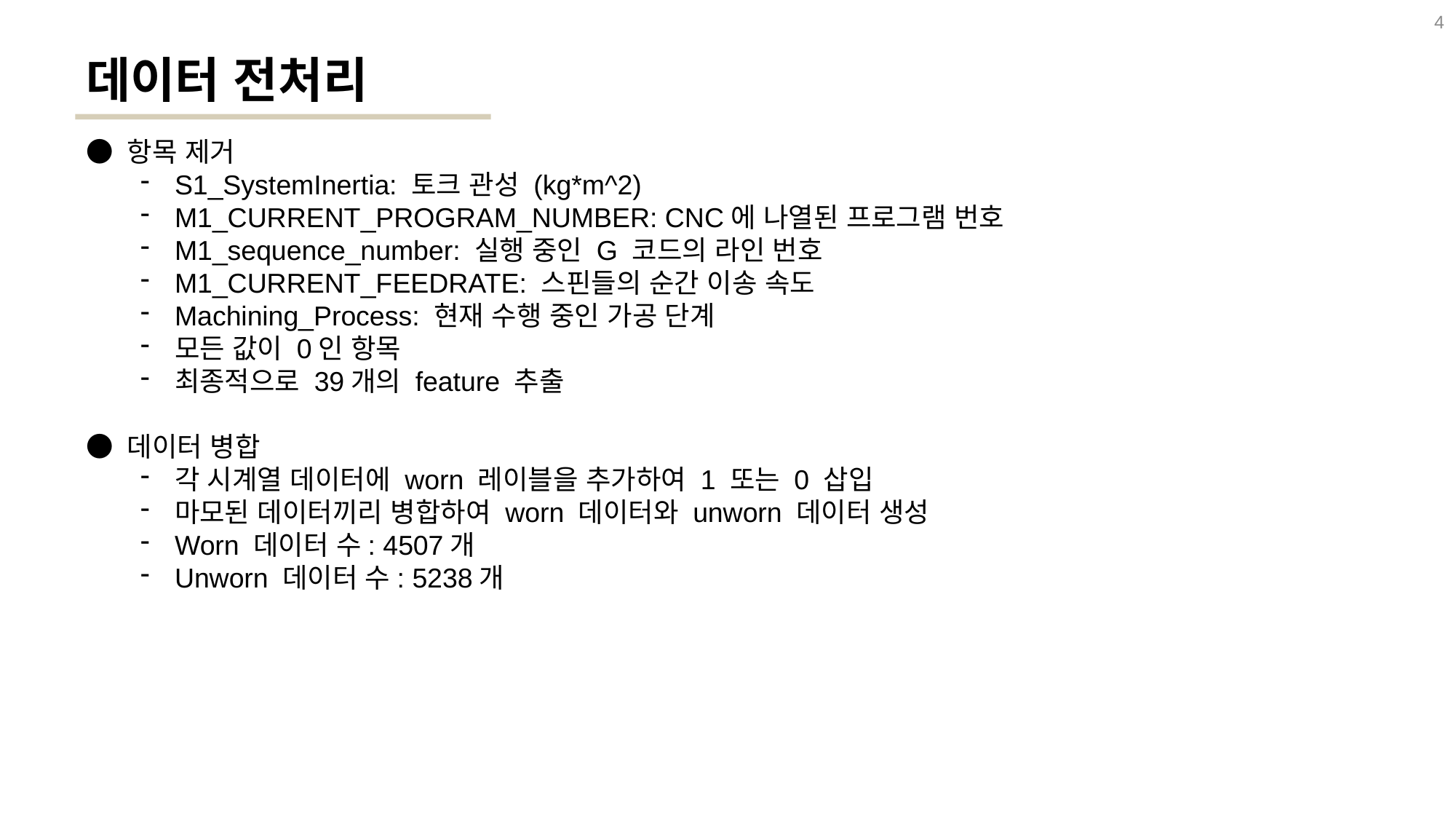

4
데이터 전처리

● 항목 제거
S1_SystemInertia: 토크 관성 (kg*m^2)
M1_CURRENT_PROGRAM_NUMBER: CNC에 나열된 프로그램 번호
M1_sequence_number: 실행 중인 G 코드의 라인 번호
M1_CURRENT_FEEDRATE: 스핀들의 순간 이송 속도
Machining_Process: 현재 수행 중인 가공 단계
모든 값이 0인 항목
최종적으로 39개의 feature 추출

● 데이터 병합
각 시계열 데이터에 worn 레이블을 추가하여 1 또는 0 삽입
마모된 데이터끼리 병합하여 worn 데이터와 unworn 데이터 생성
Worn 데이터 수: 4507개
Unworn 데이터 수: 5238개